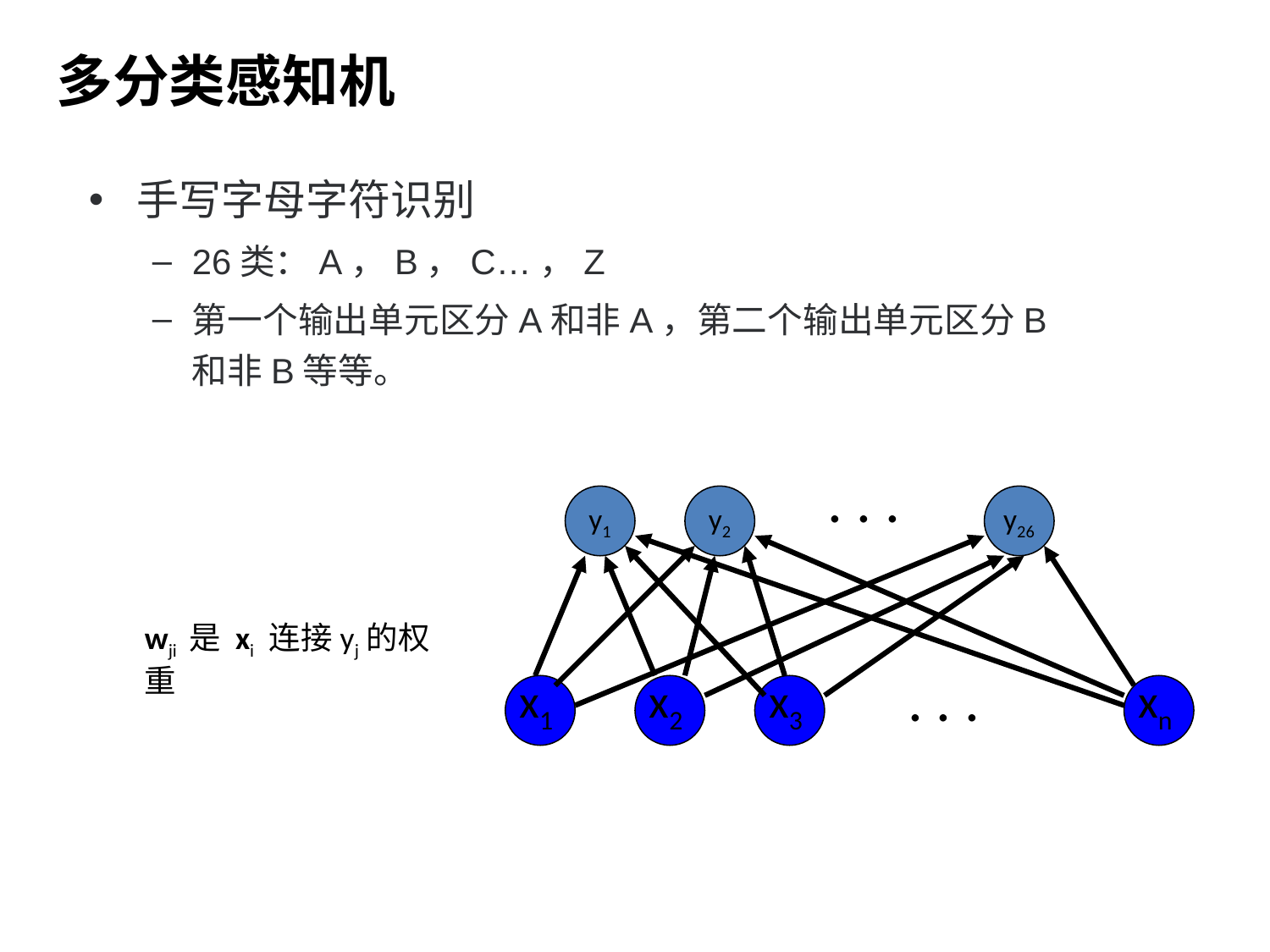

# 多分类感知机
手写字母字符识别
26类：A，B，C…，Z
第一个输出单元区分A和非A，第二个输出单元区分B和非B等等。
. . .
y1
y2
y26

wji 是 xi 连接yj的权重
. . .
x1

x2

x3

xn